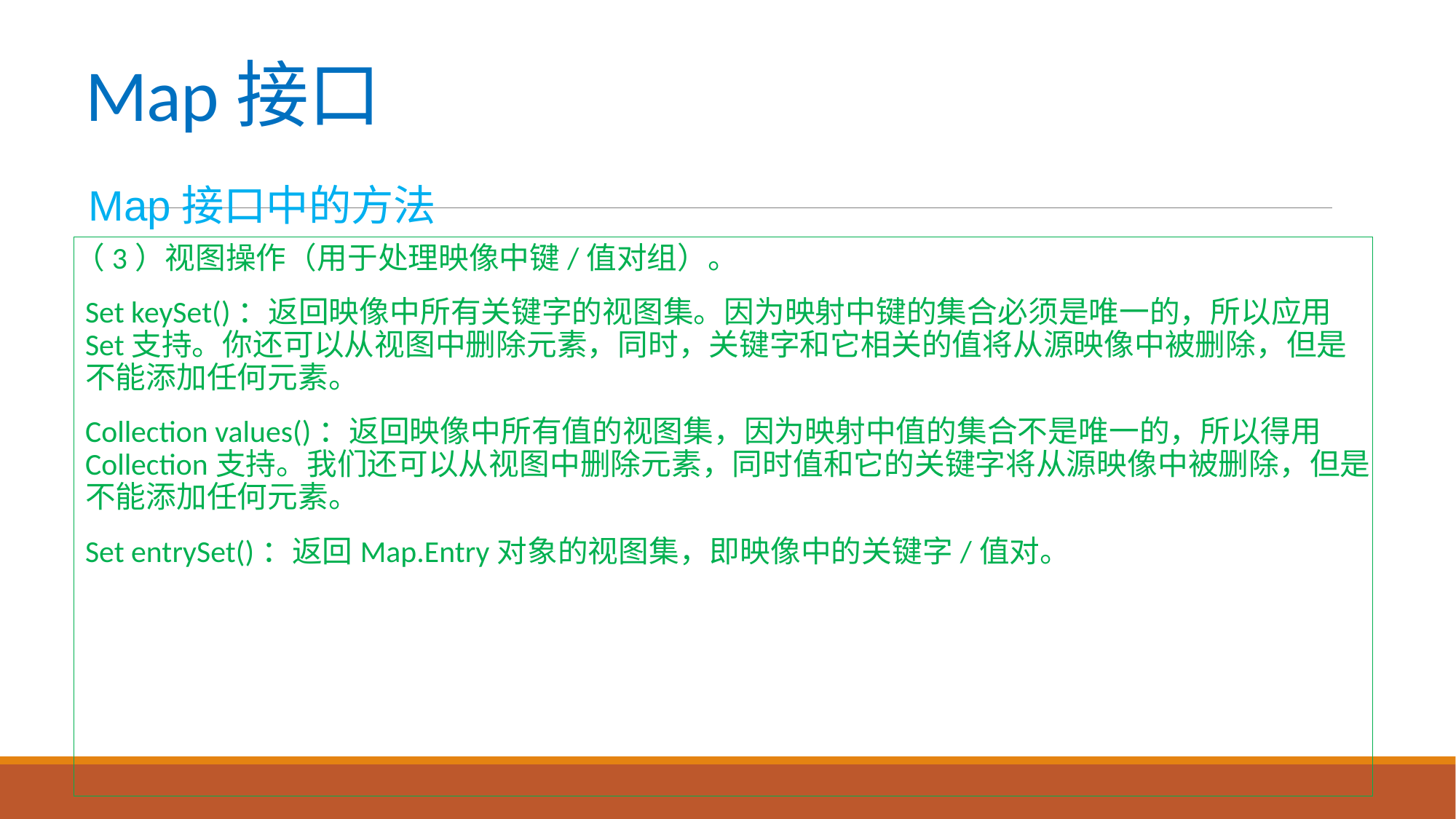

# Map接口
Map接口中的方法
（3）视图操作（用于处理映像中键/值对组）。
Set keySet()：返回映像中所有关键字的视图集。因为映射中键的集合必须是唯一的，所以应用Set支持。你还可以从视图中删除元素，同时，关键字和它相关的值将从源映像中被删除，但是不能添加任何元素。
Collection values()：返回映像中所有值的视图集，因为映射中值的集合不是唯一的，所以得用Collection支持。我们还可以从视图中删除元素，同时值和它的关键字将从源映像中被删除，但是不能添加任何元素。
Set entrySet()：返回Map.Entry对象的视图集，即映像中的关键字/值对。